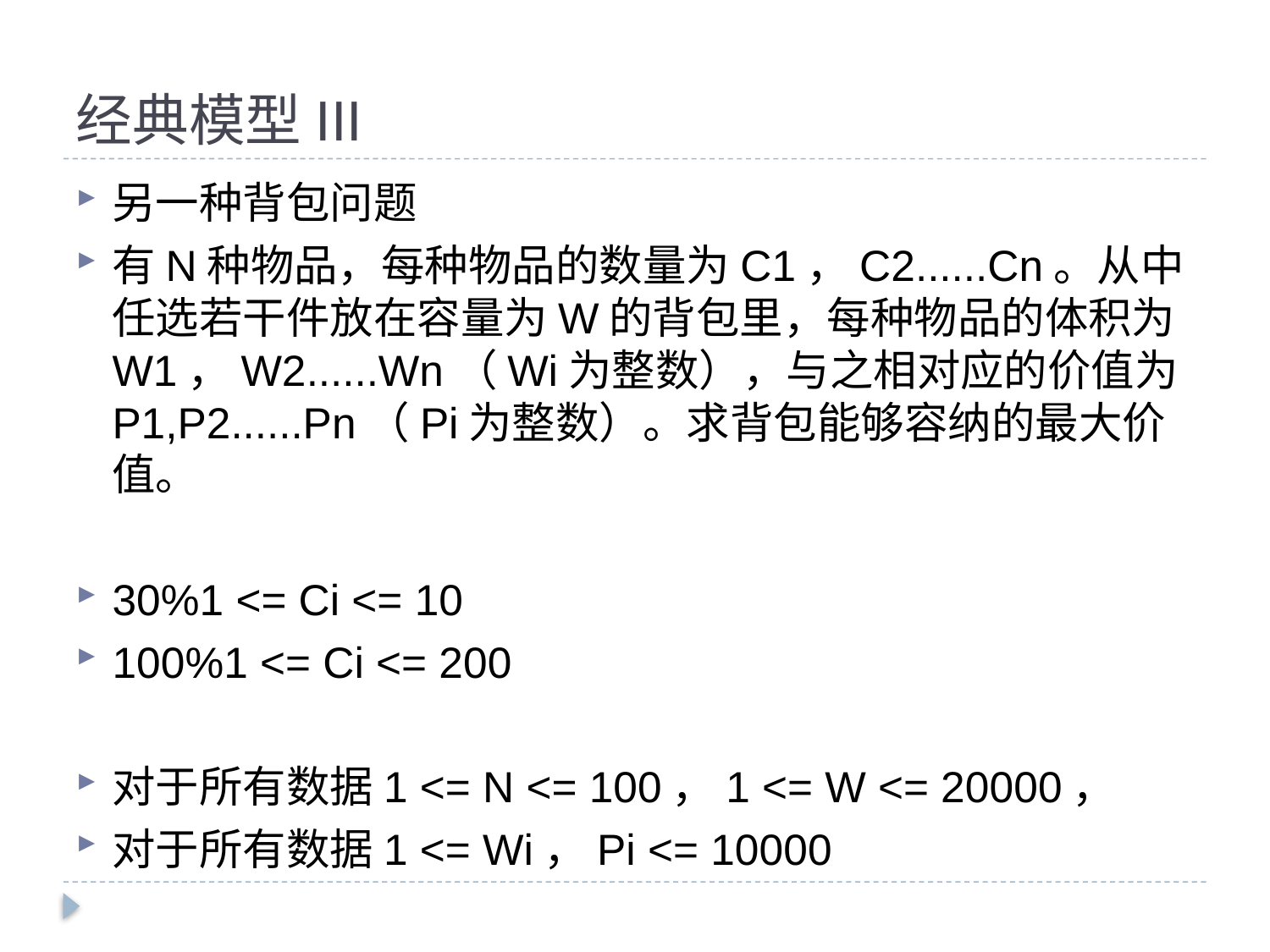

# 经典模型III
另一种背包问题
有N种物品，每种物品的数量为C1，C2......Cn。从中任选若干件放在容量为W的背包里，每种物品的体积为W1，W2......Wn（Wi为整数），与之相对应的价值为P1,P2......Pn（Pi为整数）。求背包能够容纳的最大价值。

30%1 <= Ci <= 10
100%1 <= Ci <= 200

对于所有数据1 <= N <= 100，1 <= W <= 20000，
对于所有数据1 <= Wi，Pi <= 10000